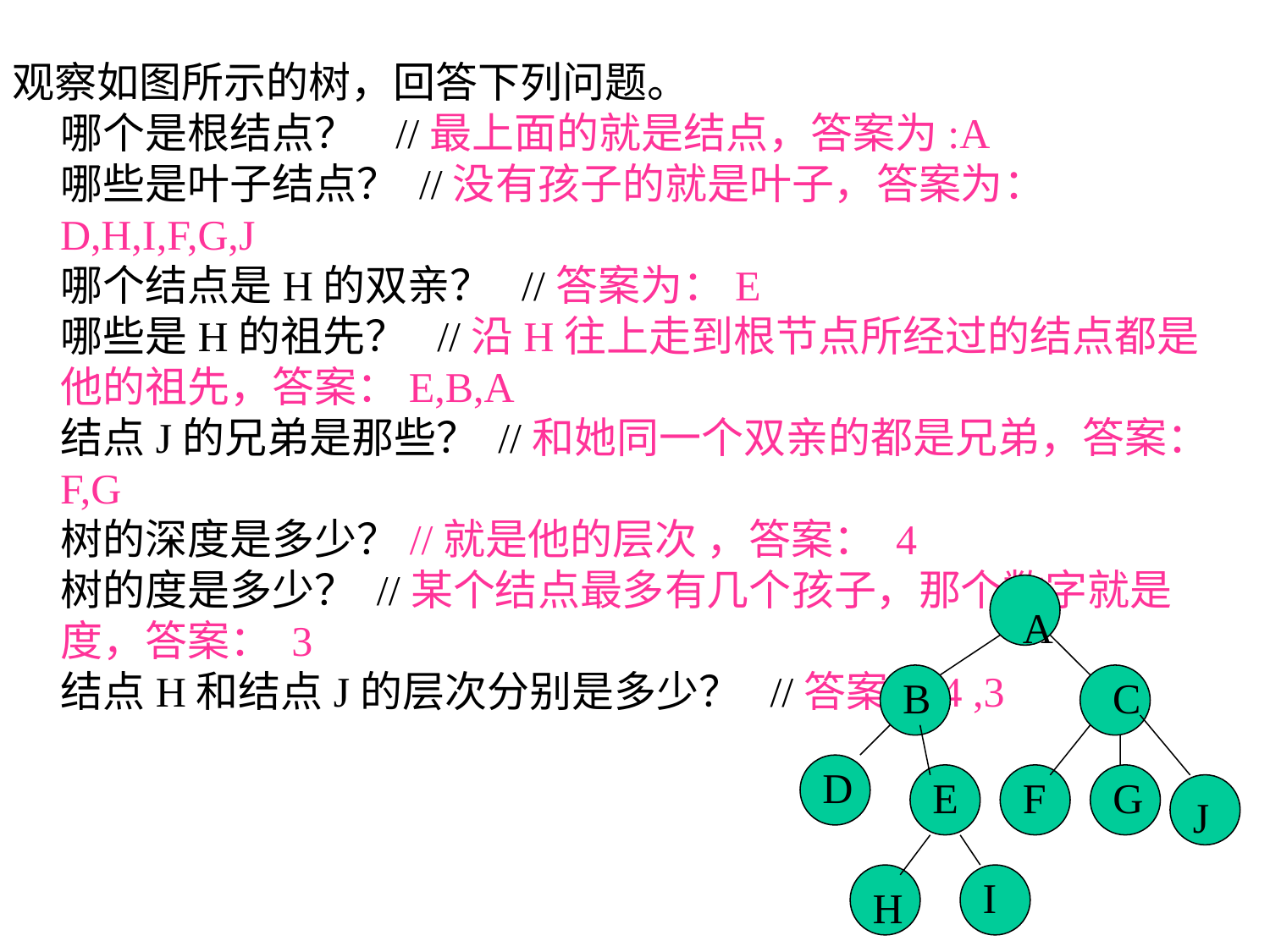

观察如图所示的树，回答下列问题。
    哪个是根结点？   //最上面的就是结点，答案为:A
    哪些是叶子结点？ //没有孩子的就是叶子，答案为：D,H,I,F,G,J
    哪个结点是H的双亲？  //答案为：E
    哪些是H的祖先？  //沿H往上走到根节点所经过的结点都是他的祖先，答案：E,B,A
    结点J的兄弟是那些？ //和她同一个双亲的都是兄弟，答案： F,G
    树的深度是多少？//就是他的层次 ，答案： 4
    树的度是多少？ //某个结点最多有几个孩子，那个数字就是度，答案： 3
    结点H和结点J的层次分别是多少？  //答案：4 ,3

A

B

C

D

E

F

G

J

I
H